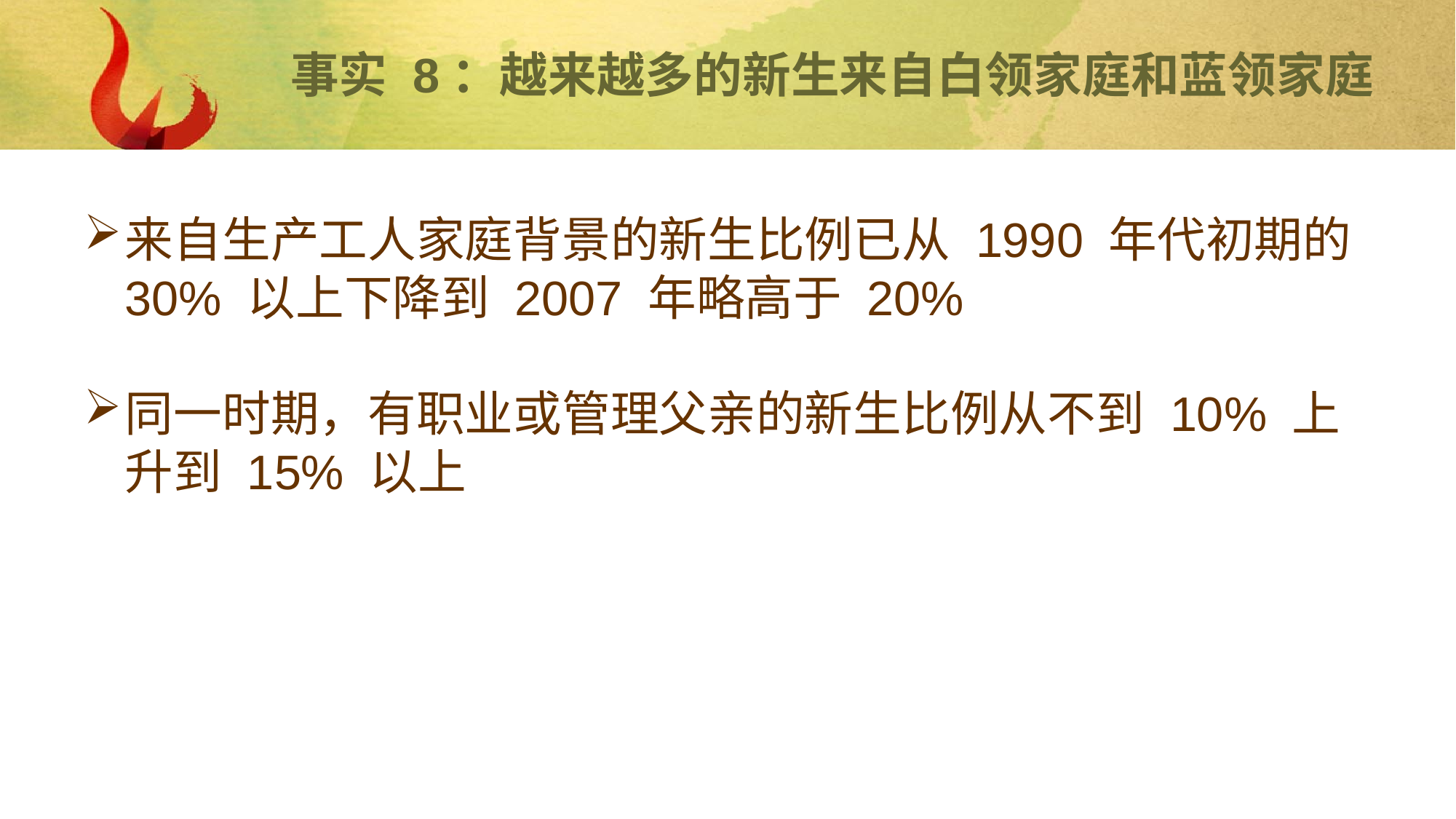

# 事实 8：越来越多的新生来自白领家庭和蓝领家庭
来自生产工人家庭背景的新生比例已从 1990 年代初期的 30% 以上下降到 2007 年略高于 20%

同一时期，有职业或管理父亲的新生比例从不到 10% 上升到 15% 以上
20